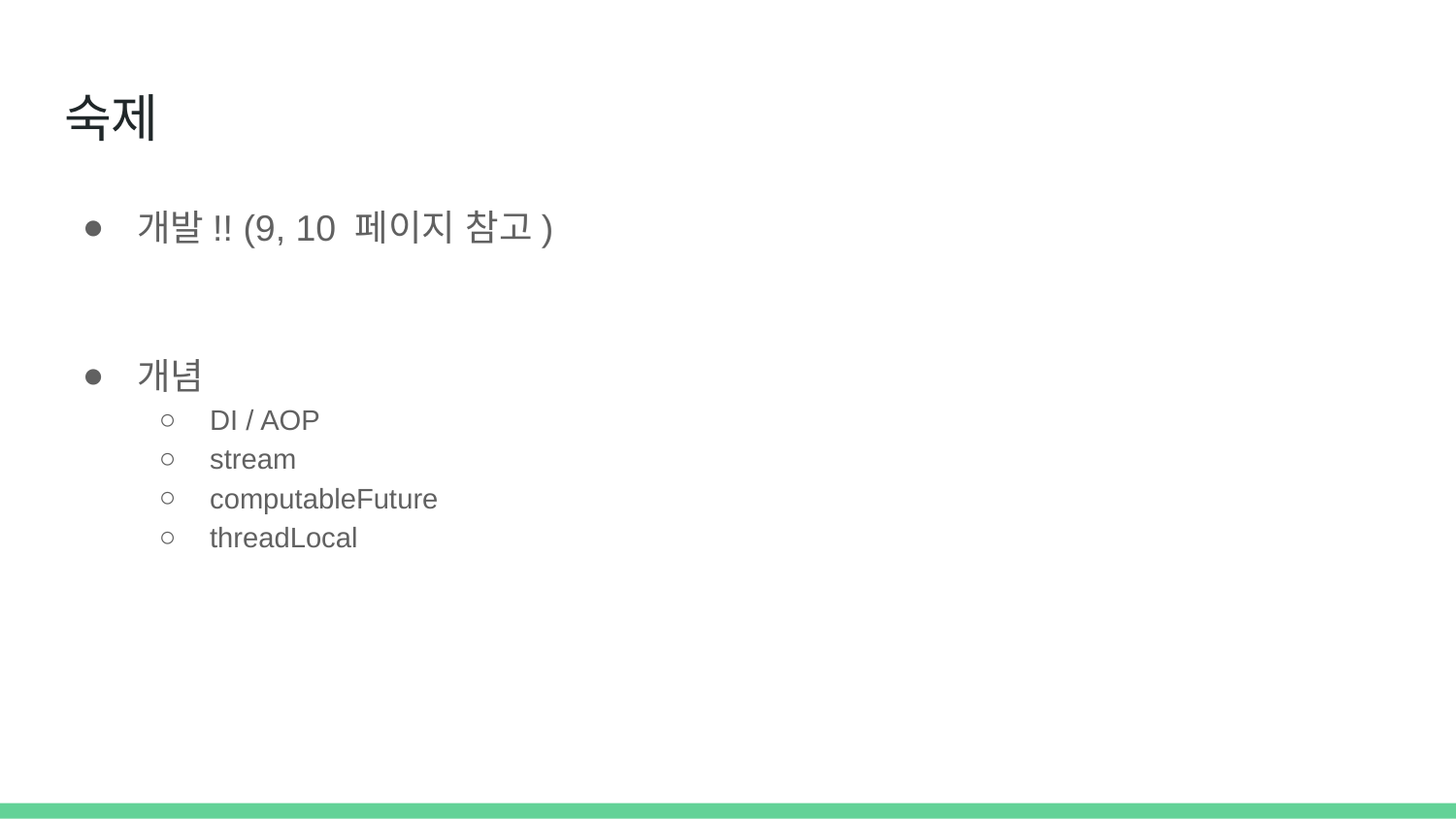

# 숙제
개발!! (9, 10 페이지 참고)

개념
DI / AOP
stream
computableFuture
threadLocal